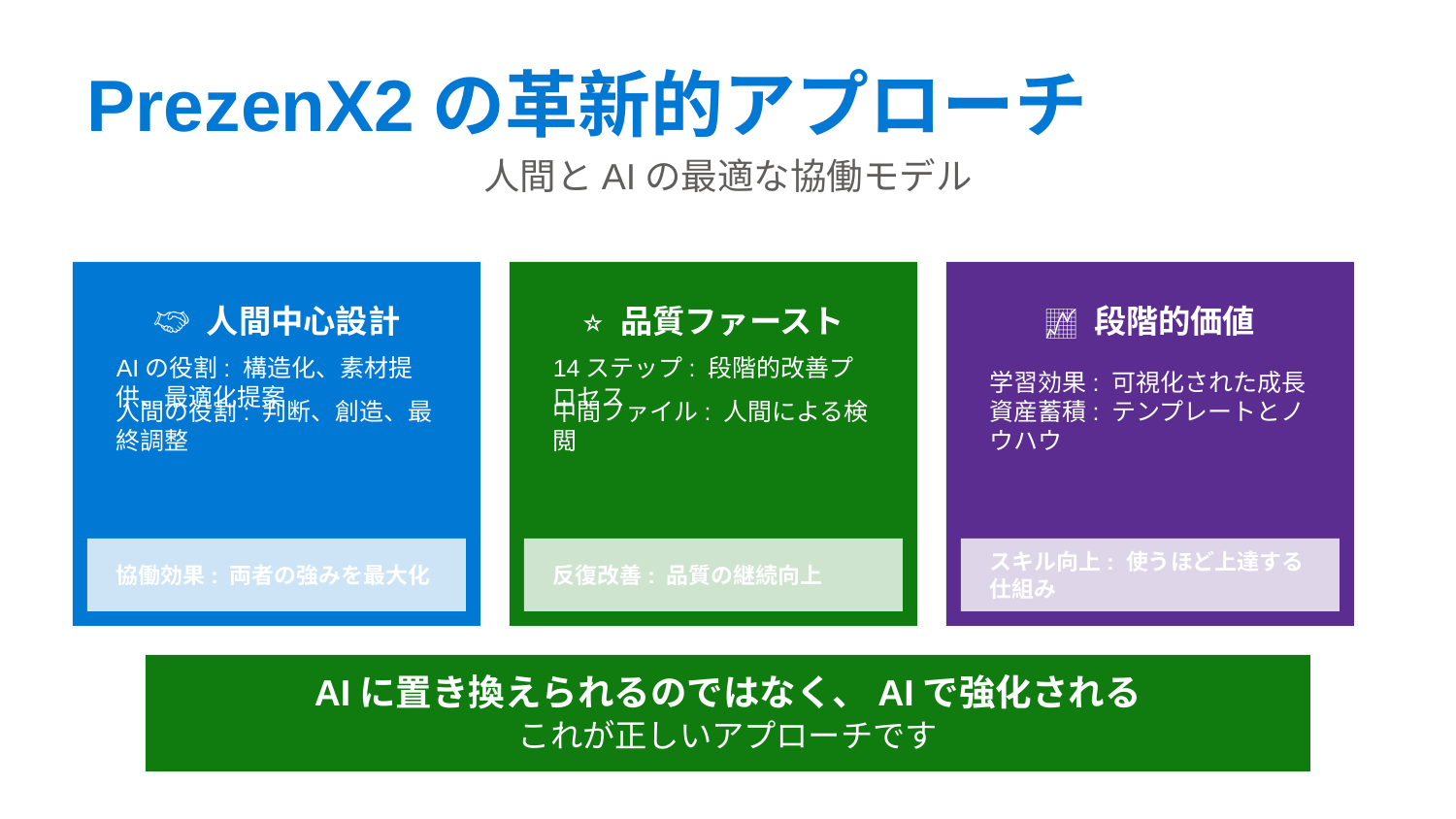

PrezenX2の革新的アプローチ
人間とAIの最適な協働モデル

🤝 人間中心設計
⭐ 品質ファースト
📈 段階的価値
AIの役割: 構造化、素材提供、最適化提案
14ステップ: 段階的改善プロセス
学習効果: 可視化された成長
人間の役割: 判断、創造、最終調整
中間ファイル: 人間による検閲
資産蓄積: テンプレートとノウハウ

協働効果: 両者の強みを最大化
反復改善: 品質の継続向上
スキル向上: 使うほど上達する仕組み

AIに置き換えられるのではなく、AIで強化される
これが正しいアプローチです